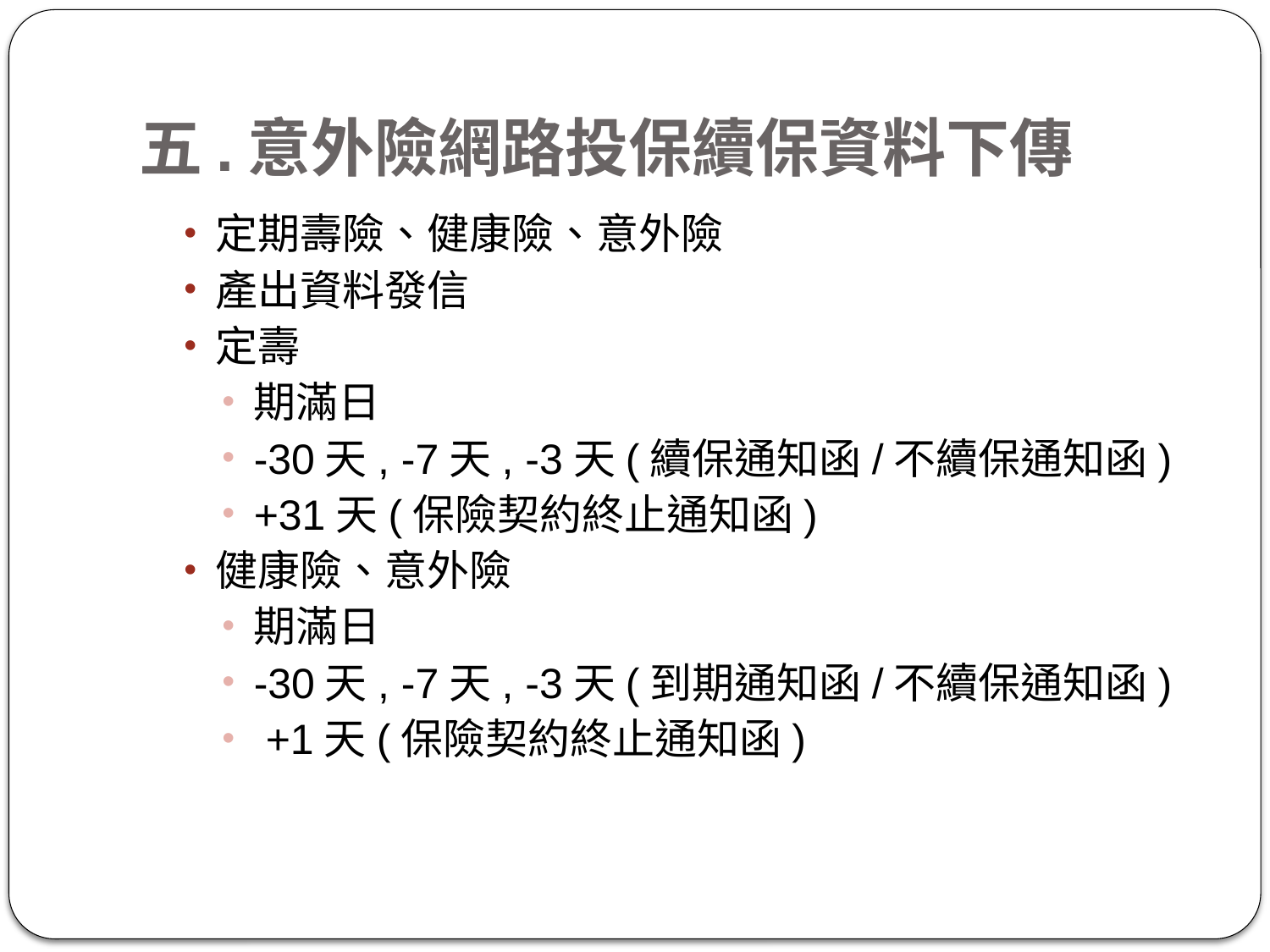

# 五.意外險網路投保續保資料下傳
定期壽險、健康險、意外險
產出資料發信
定壽
期滿日
-30天, -7天, -3天(續保通知函/不續保通知函)
+31天(保險契約終止通知函)
健康險、意外險
期滿日
-30天, -7天, -3天(到期通知函/不續保通知函)
 +1天(保險契約終止通知函)